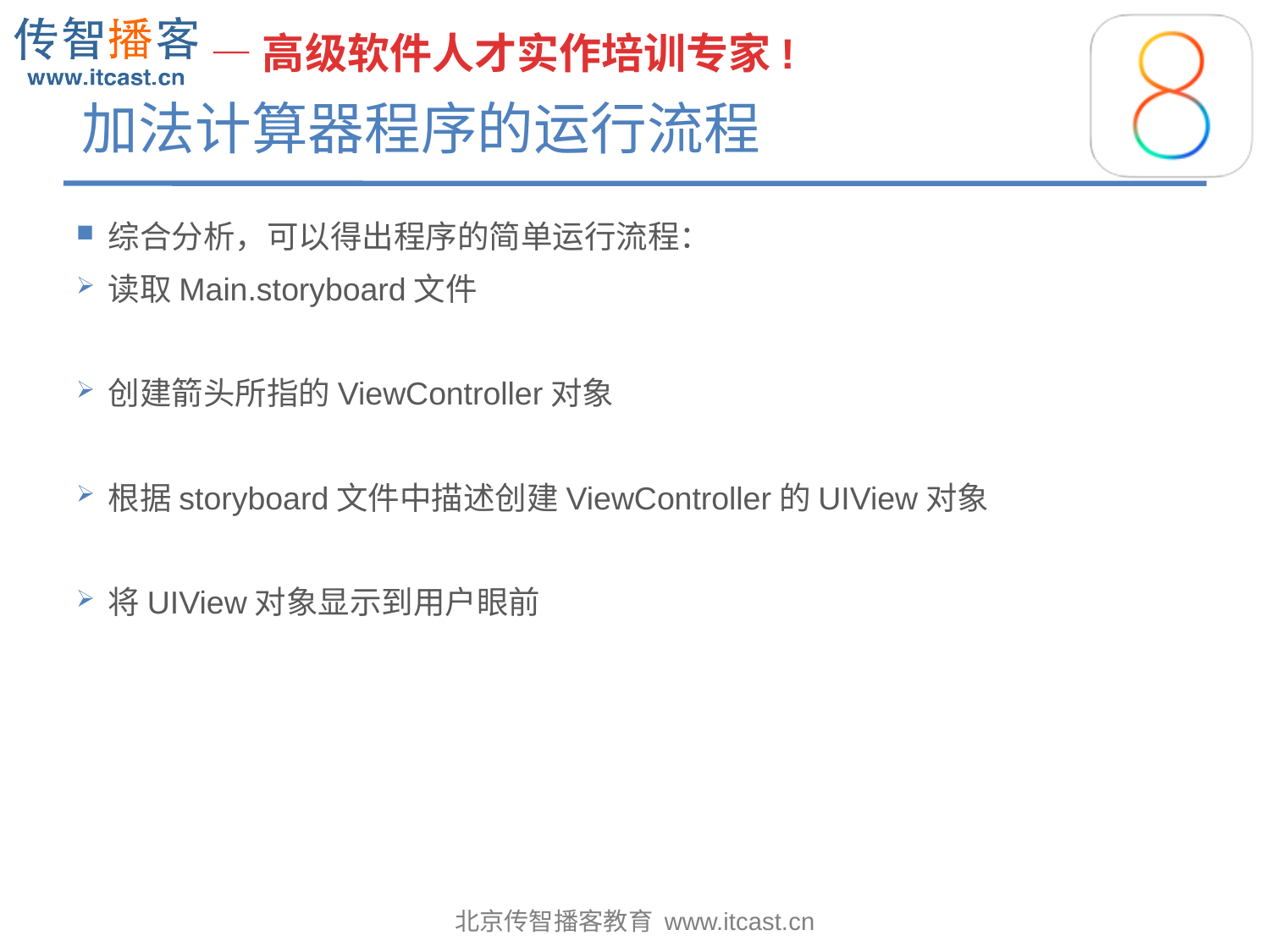

# 加法计算器程序的运行流程
综合分析，可以得出程序的简单运行流程：
读取Main.storyboard文件

创建箭头所指的ViewController对象

根据storyboard文件中描述创建ViewController的UIView对象

将UIView对象显示到用户眼前